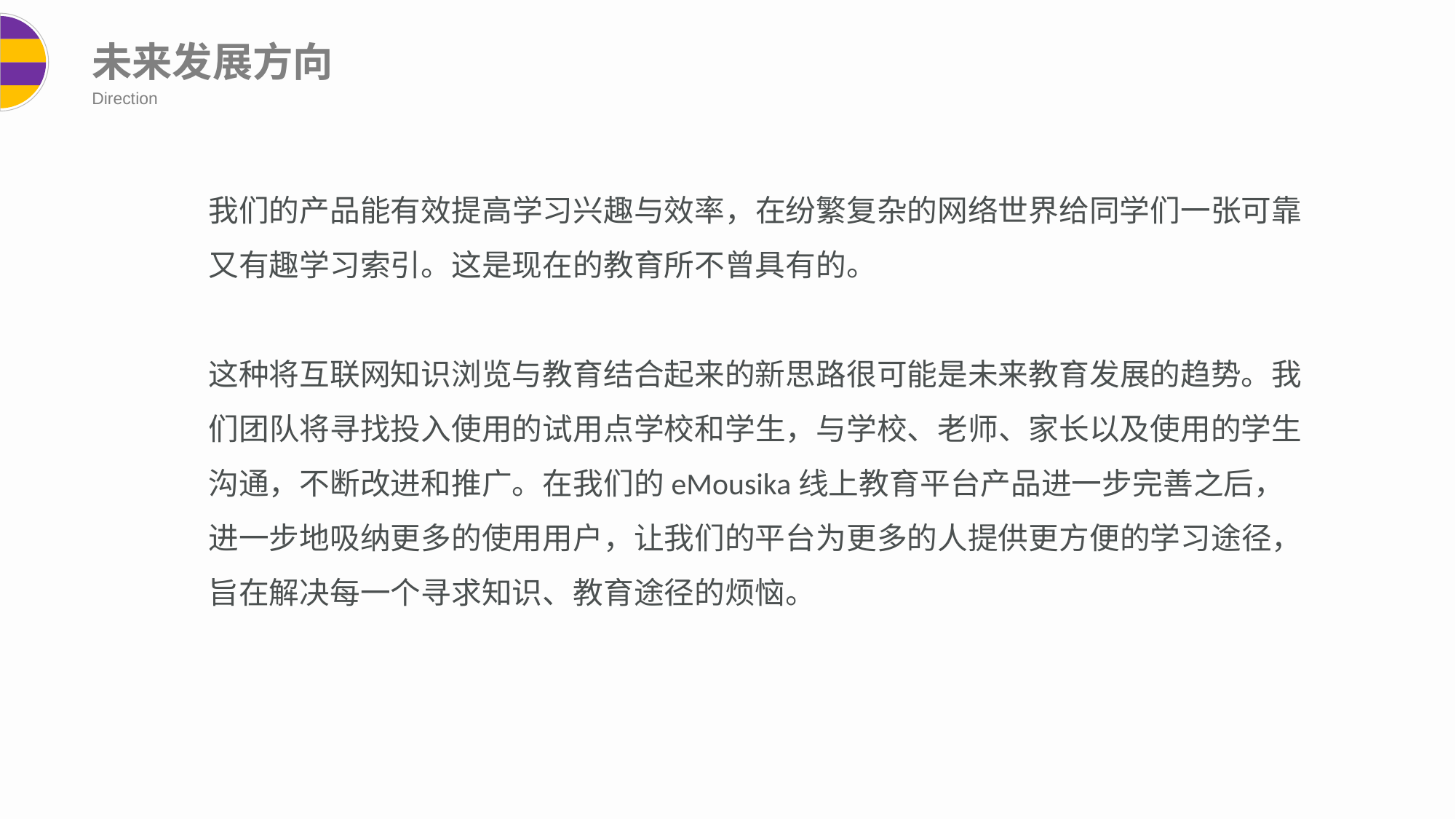

未来发展方向

Direction
我们的产品能有效提高学习兴趣与效率，在纷繁复杂的网络世界给同学们一张可靠又有趣学习索引。这是现在的教育所不曾具有的。

这种将互联网知识浏览与教育结合起来的新思路很可能是未来教育发展的趋势。我们团队将寻找投入使用的试用点学校和学生，与学校、老师、家长以及使用的学生沟通，不断改进和推广。在我们的eMousika线上教育平台产品进一步完善之后，进一步地吸纳更多的使用用户，让我们的平台为更多的人提供更方便的学习途径，旨在解决每一个寻求知识、教育途径的烦恼。